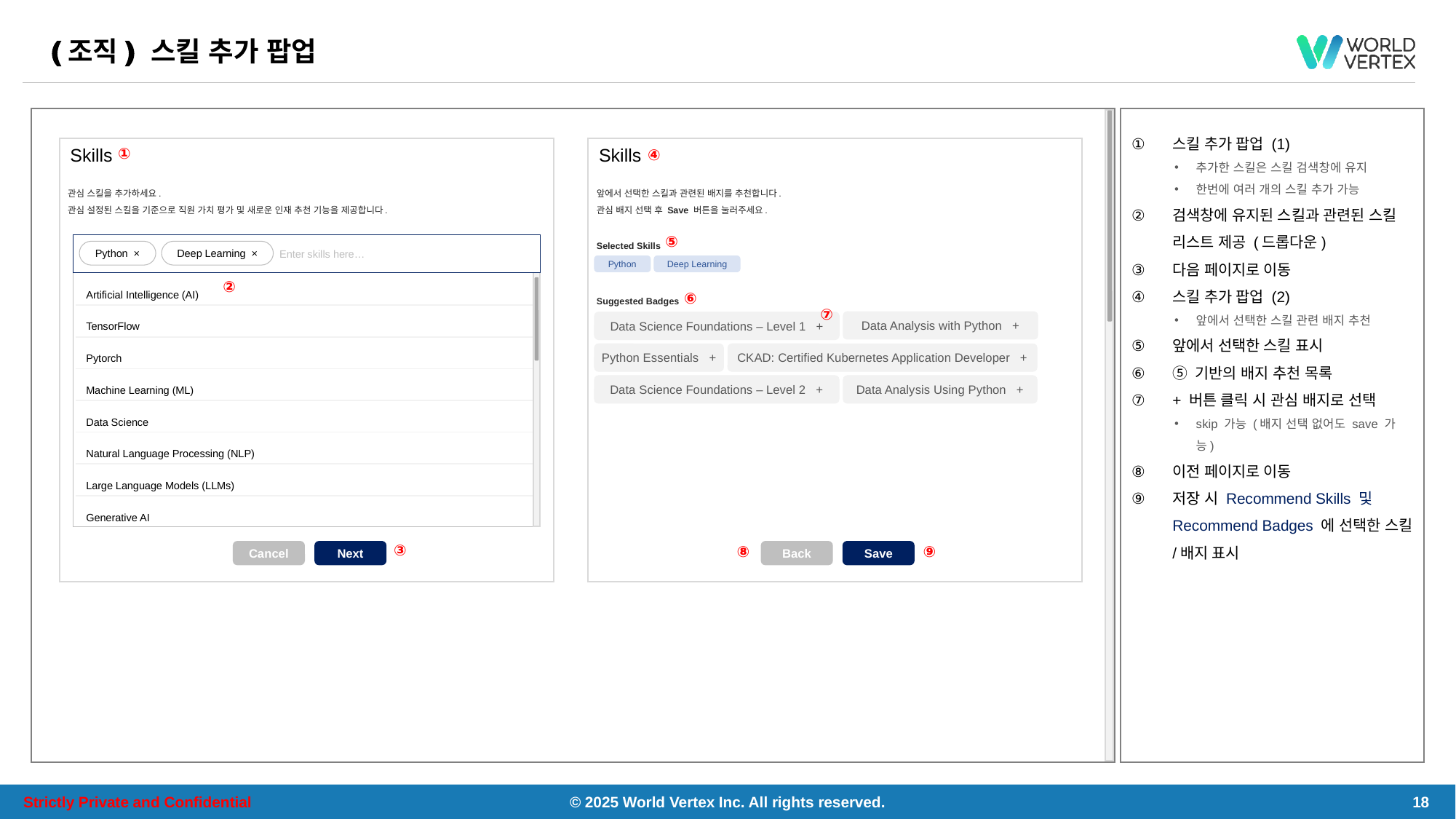

# (조직) 스킬 추가 팝업

스킬 추가 팝업 (1)
추가한 스킬은 스킬 검색창에 유지
한번에 여러 개의 스킬 추가 가능
검색창에 유지된 스킬과 관련된 스킬 리스트 제공 (드롭다운)
다음 페이지로 이동
스킬 추가 팝업 (2)
앞에서 선택한 스킬 관련 배지 추천
앞에서 선택한 스킬 표시
⑤ 기반의 배지 추천 목록
+ 버튼 클릭 시 관심 배지로 선택
skip 가능 (배지 선택 없어도 save 가능)
이전 페이지로 이동
저장 시 Recommend Skills 및 Recommend Badges 에 선택한 스킬/배지 표시

①
Skills
관심 스킬을 추가하세요.
관심 설정된 스킬을 기준으로 직원 가치 평가 및 새로운 인재 추천 기능을 제공합니다.
Artificial Intelligence (AI)
TensorFlow
Pytorch
Machine Learning (ML)
Data Science
Natural Language Processing (NLP)
Large Language Models (LLMs)
Generative AI
Enter skills here…
Python  ×
Deep Learning  ×

Cancel
Next
②
③
Skills
④
앞에서 선택한 스킬과 관련된 배지를 추천합니다.
관심 배지 선택 후 Save 버튼을 눌러주세요.
⑤
Selected Skills
Python
Deep Learning
⑥
Suggested Badges
Data Analysis with Python   +
Data Science Foundations – Level 1   +
CKAD: Certified Kubernetes Application Developer   +
Python Essentials   +
Data Science Foundations – Level 2   +
Data Analysis Using Python   +
⑦
⑨
⑧
Back
Save